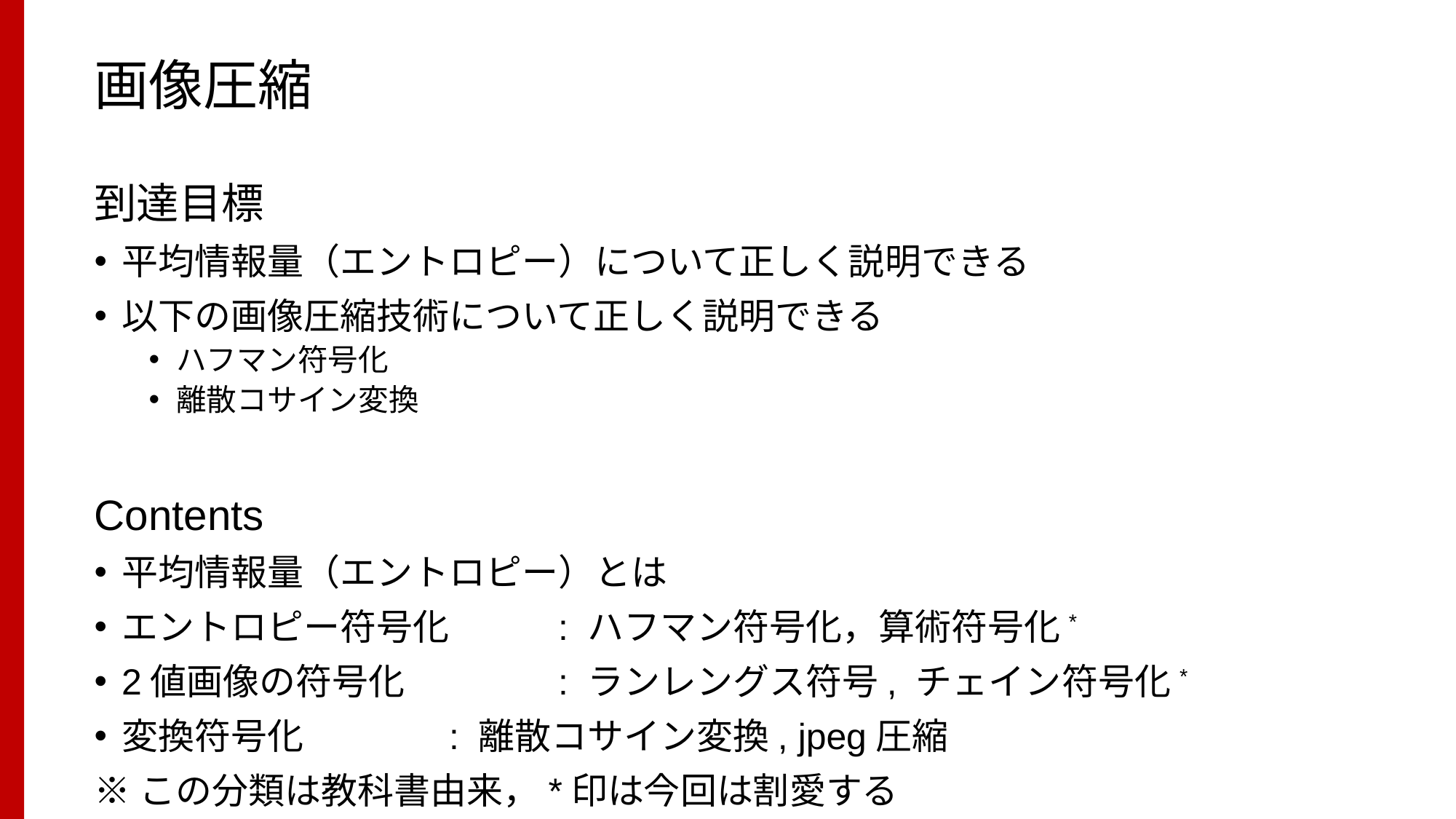

# 画像圧縮
到達目標
平均情報量（エントロピー）について正しく説明できる
以下の画像圧縮技術について正しく説明できる
ハフマン符号化
離散コサイン変換

Contents
平均情報量（エントロピー）とは
エントロピー符号化	: ハフマン符号化，算術符号化*
2値画像の符号化		: ランレングス符号, チェイン符号化*
変換符号化            	: 離散コサイン変換, jpeg圧縮
※この分類は教科書由来，*印は今回は割愛する